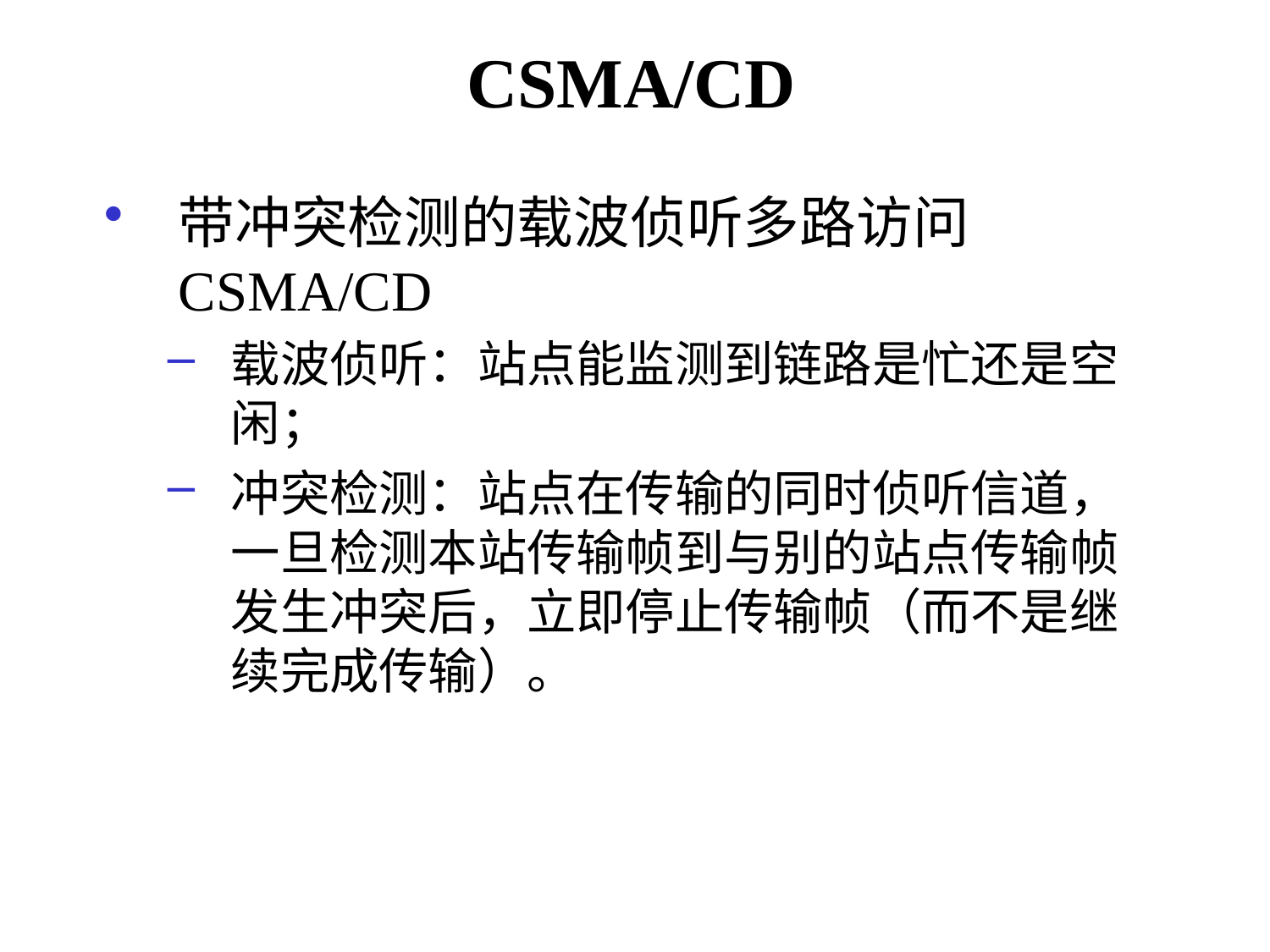

CSMA/CD
带冲突检测的载波侦听多路访问 CSMA/CD
载波侦听：站点能监测到链路是忙还是空闲；
冲突检测：站点在传输的同时侦听信道，一旦检测本站传输帧到与别的站点传输帧发生冲突后，立即停止传输帧（而不是继续完成传输）。